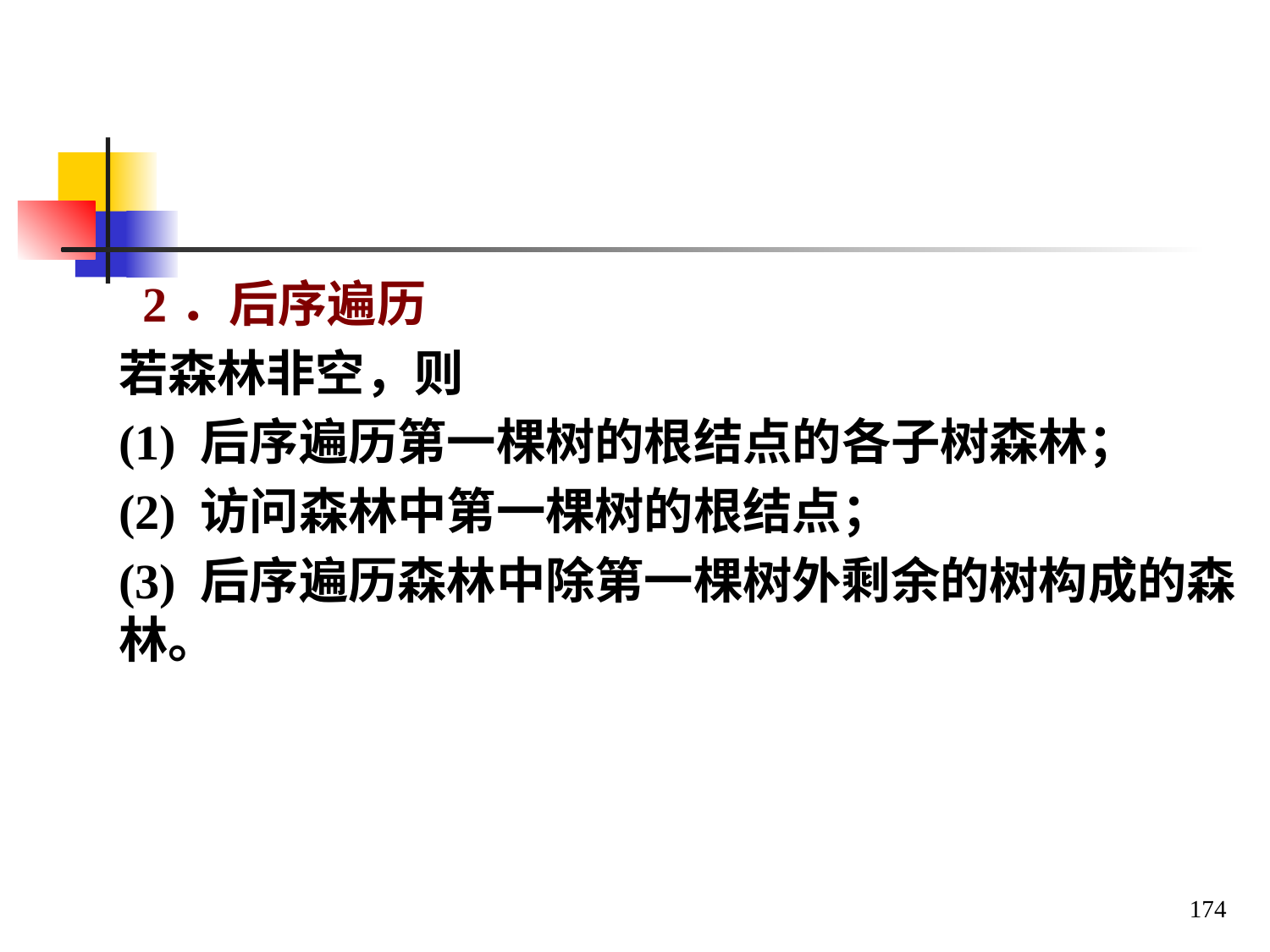

2．后序遍历
若森林非空，则
(1) 后序遍历第一棵树的根结点的各子树森林；
(2) 访问森林中第一棵树的根结点；
(3) 后序遍历森林中除第一棵树外剩余的树构成的森林。
174